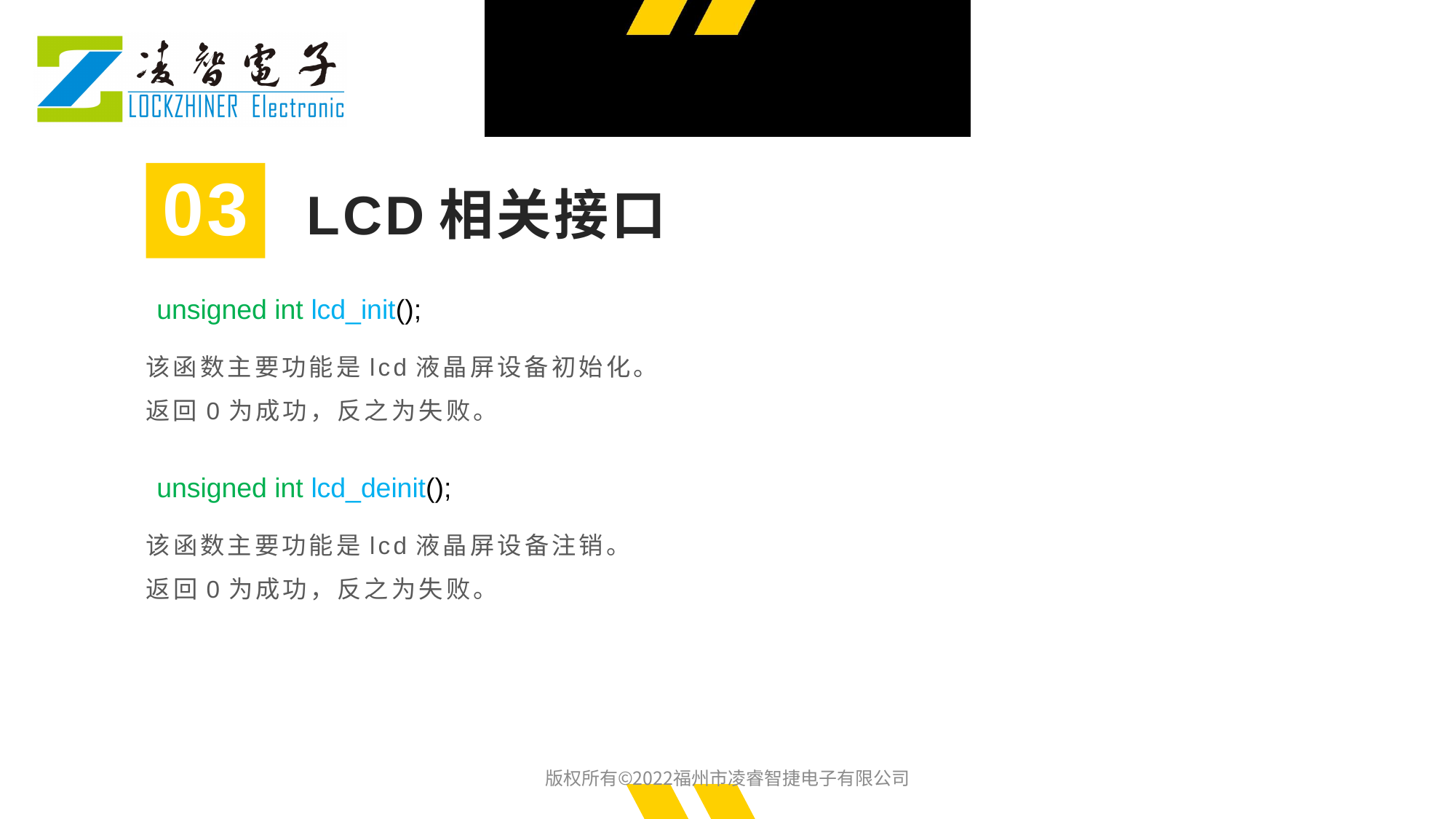

03
LCD相关接口
unsigned int lcd_init();
该函数主要功能是lcd液晶屏设备初始化。
返回0为成功，反之为失败。
unsigned int lcd_deinit();
该函数主要功能是lcd液晶屏设备注销。
返回0为成功，反之为失败。
版权所有©2022福州市凌睿智捷电子有限公司
7